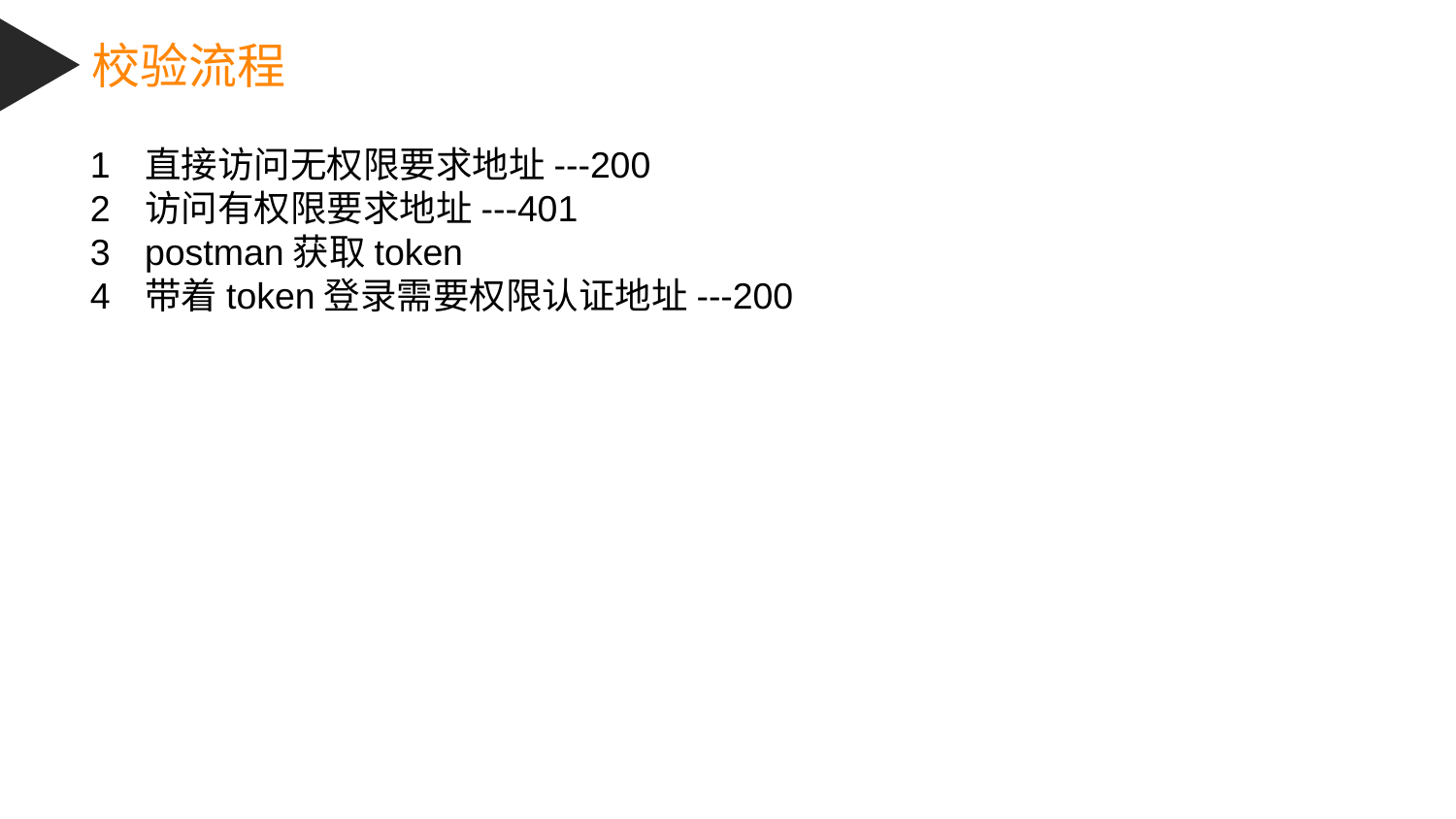

校验流程
直接访问无权限要求地址---200
访问有权限要求地址---401
postman获取token
带着token登录需要权限认证地址---200